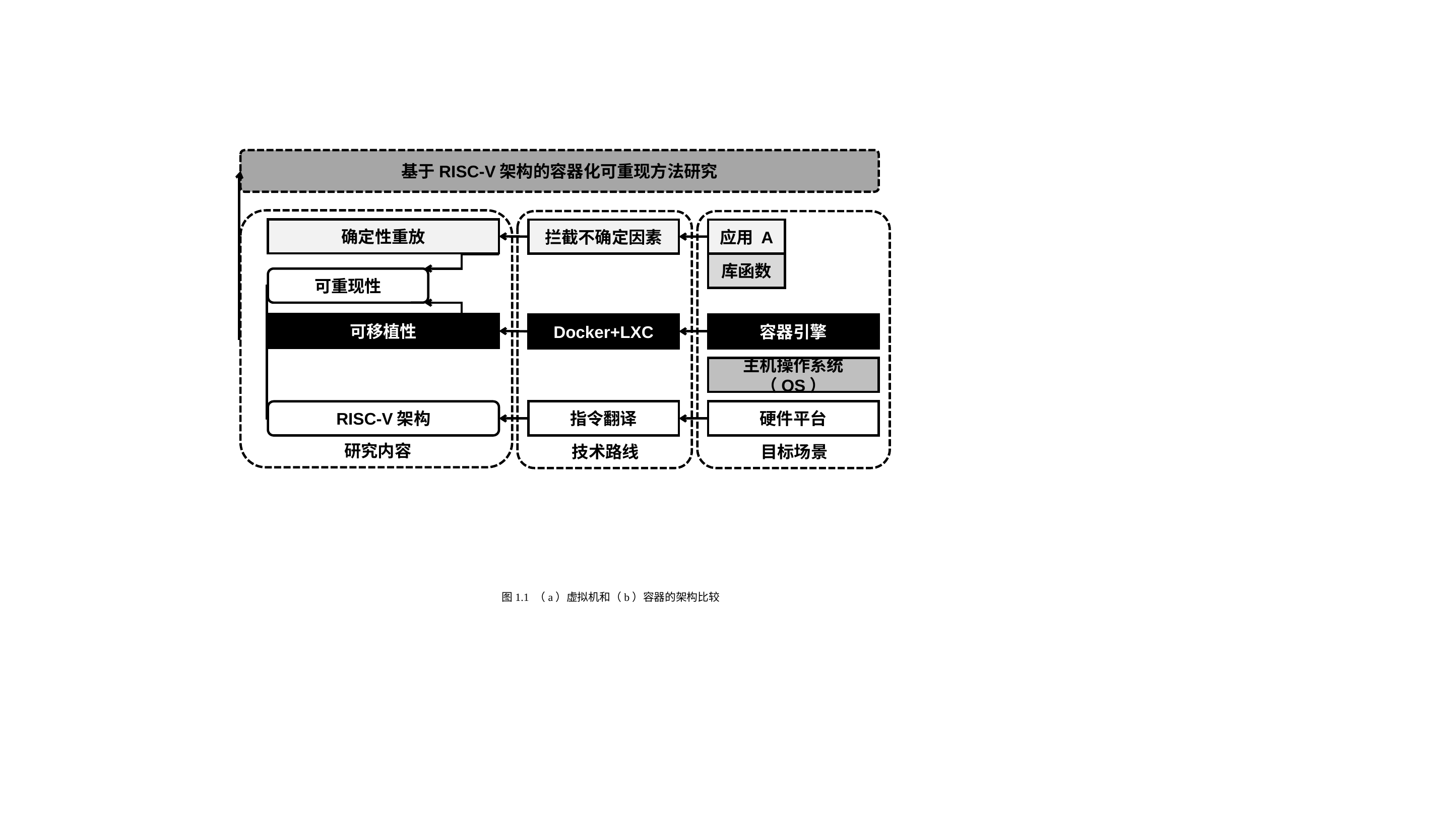

基于RISC-V架构的容器化可重现方法研究

确定性重放
拦截不确定因素
应用 A
库函数
容器引擎
主机操作系统（OS）
硬件平台
可重现性
可移植性
Docker+LXC
RISC-V架构
指令翻译
研究内容
技术路线
目标场景
图1.1 （a）虚拟机和（b）容器的架构比较